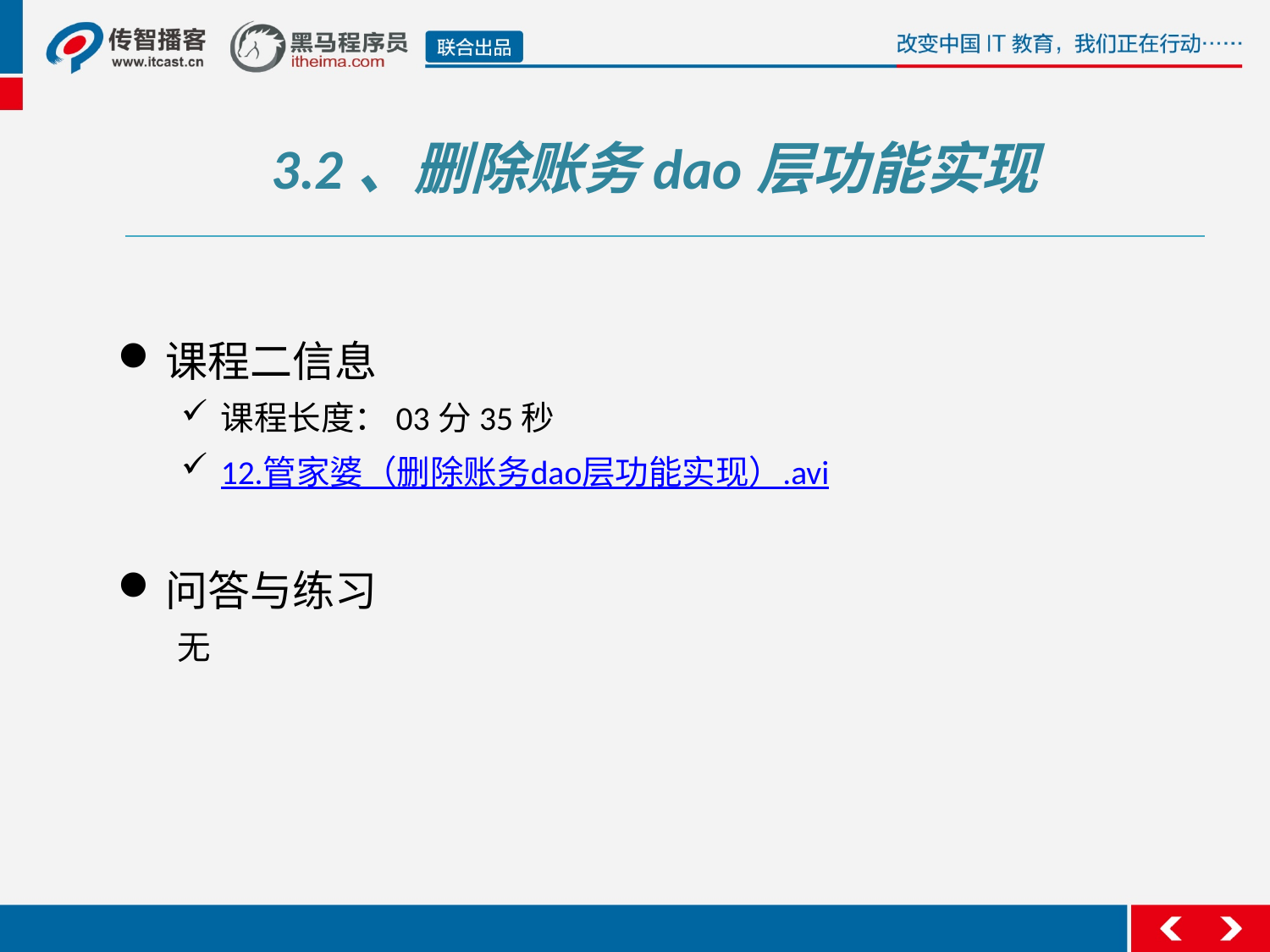

3.2、删除账务dao层功能实现

课程二信息
课程长度：03分35秒
12.管家婆（删除账务dao层功能实现）.avi

问答与练习
       无